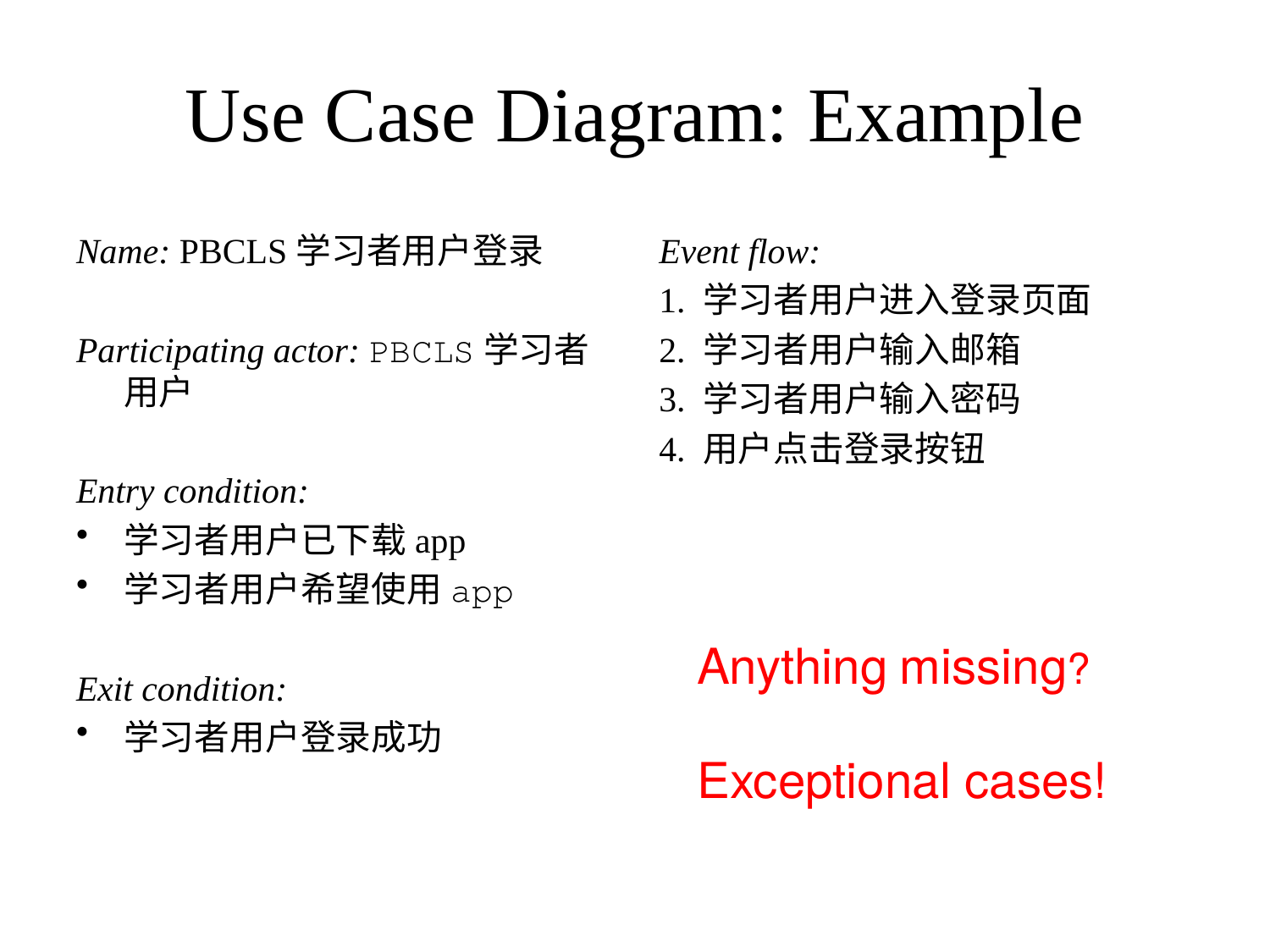

# Use Case Diagram: Example
Name: PBCLS学习者用户登录

Participating actor: PBCLS学习者用户

Entry condition:
学习者用户已下载app
学习者用户希望使用app

Exit condition:
学习者用户登录成功
Event flow:
1. 学习者用户进入登录页面
2. 学习者用户输入邮箱
3. 学习者用户输入密码
4. 用户点击登录按钮

Anything missing?
Exceptional cases!